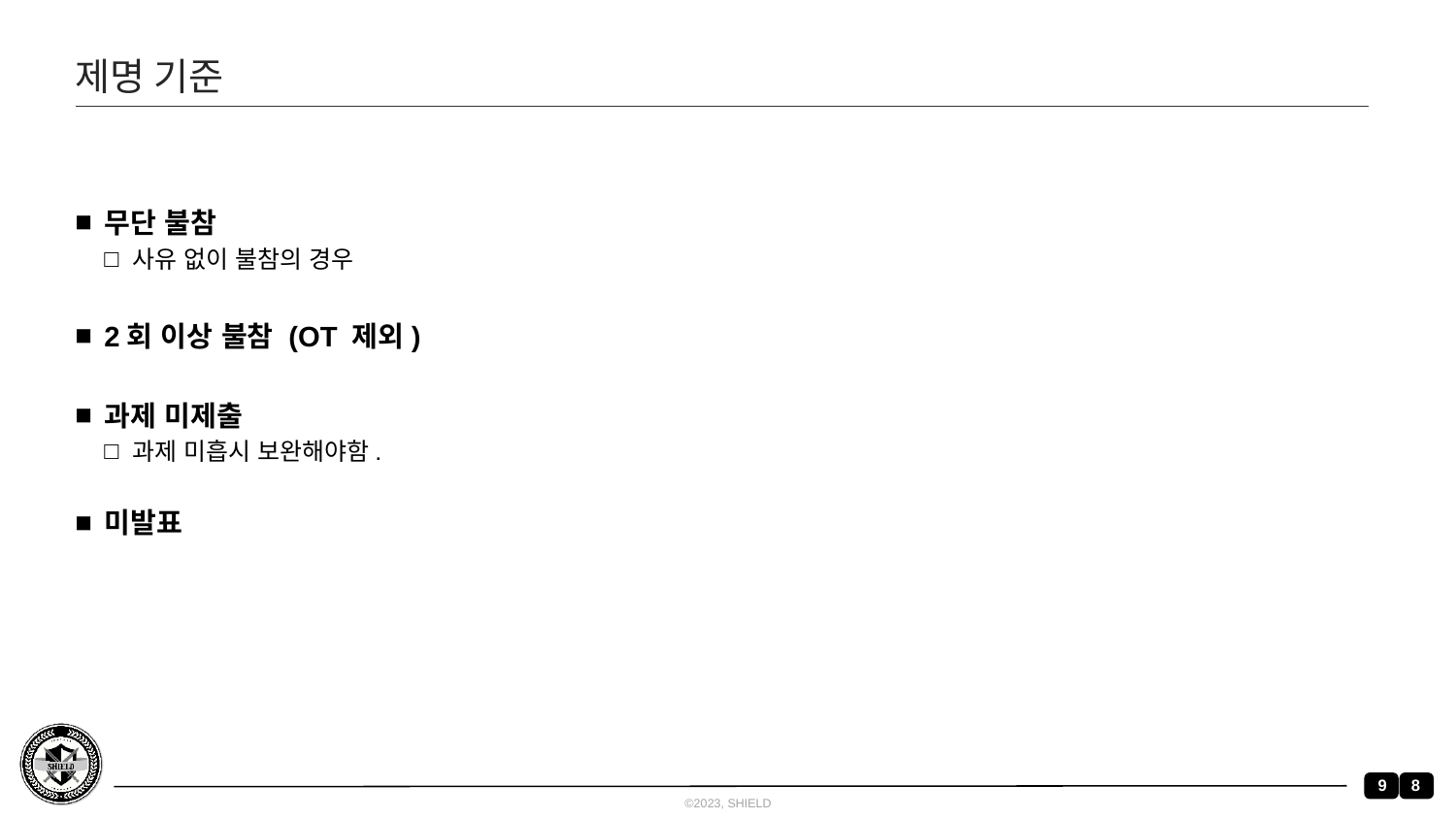

# 제명 기준

무단 불참
사유 없이 불참의 경우

2회 이상 불참 (OT 제외)

과제 미제출
과제 미흡시 보완해야함.

미발표